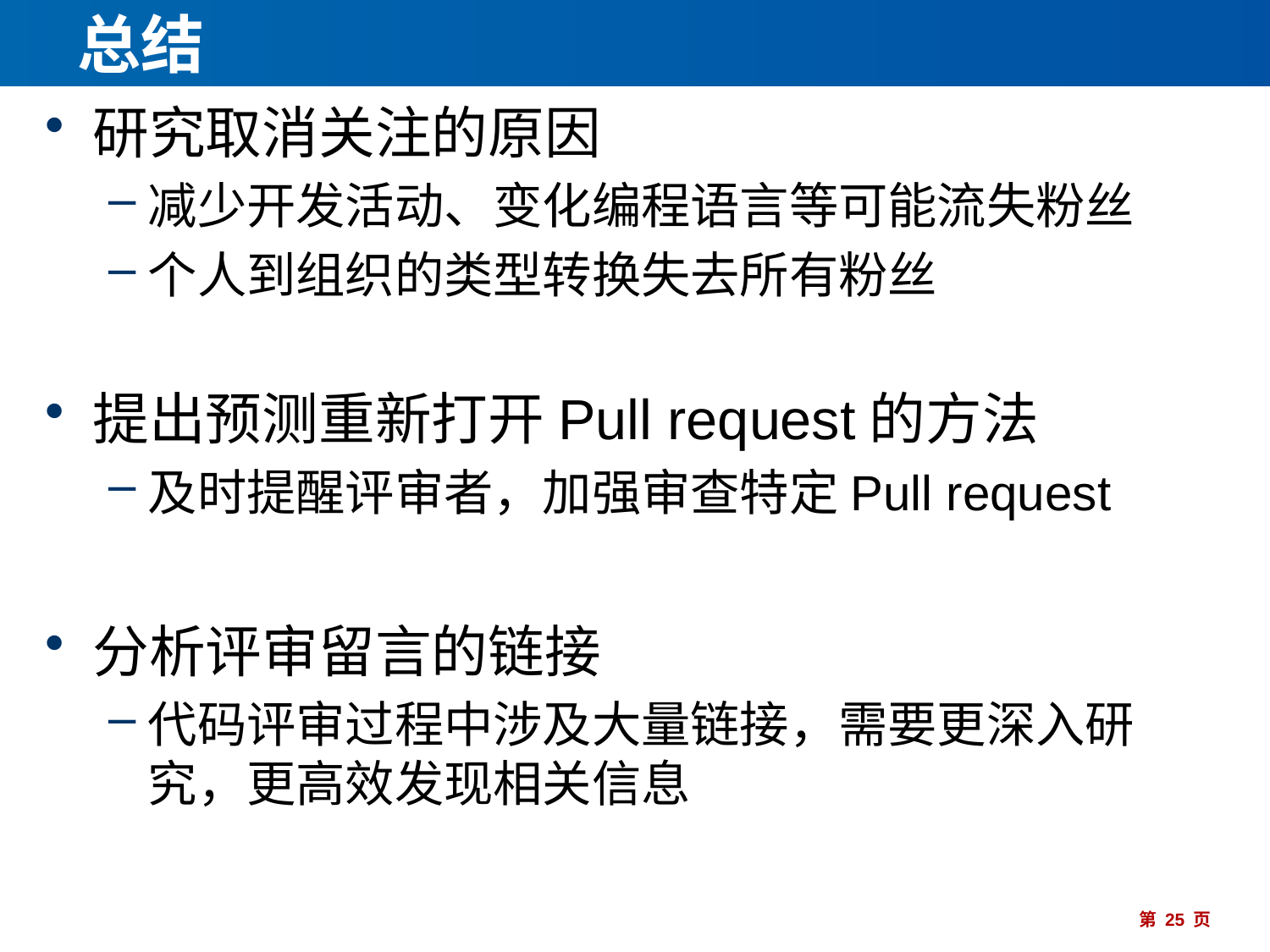

# 总结
研究取消关注的原因
减少开发活动、变化编程语言等可能流失粉丝
个人到组织的类型转换失去所有粉丝

提出预测重新打开Pull request的方法
及时提醒评审者，加强审查特定Pull request

分析评审留言的链接
代码评审过程中涉及大量链接，需要更深入研究，更高效发现相关信息

第 25 页